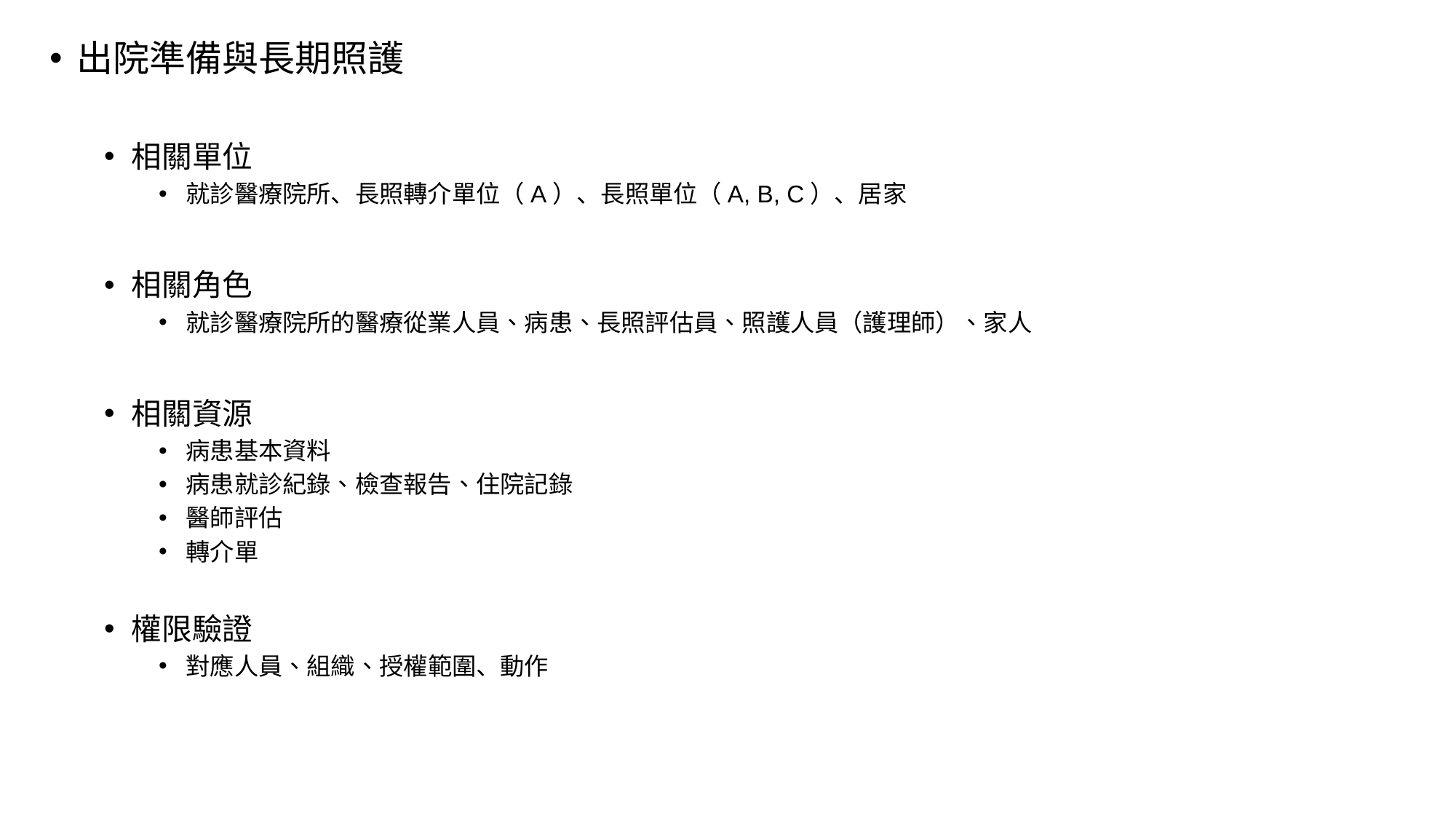

出院準備與長期照護

相關單位
就診醫療院所、長照轉介單位（A）、長照單位（A, B, C）、居家

相關角色
就診醫療院所的醫療從業人員、病患、長照評估員、照護人員（護理師）、家人

相關資源
病患基本資料
病患就診紀錄、檢查報告、住院記錄
醫師評估
轉介單

權限驗證
對應人員、組織、授權範圍、動作